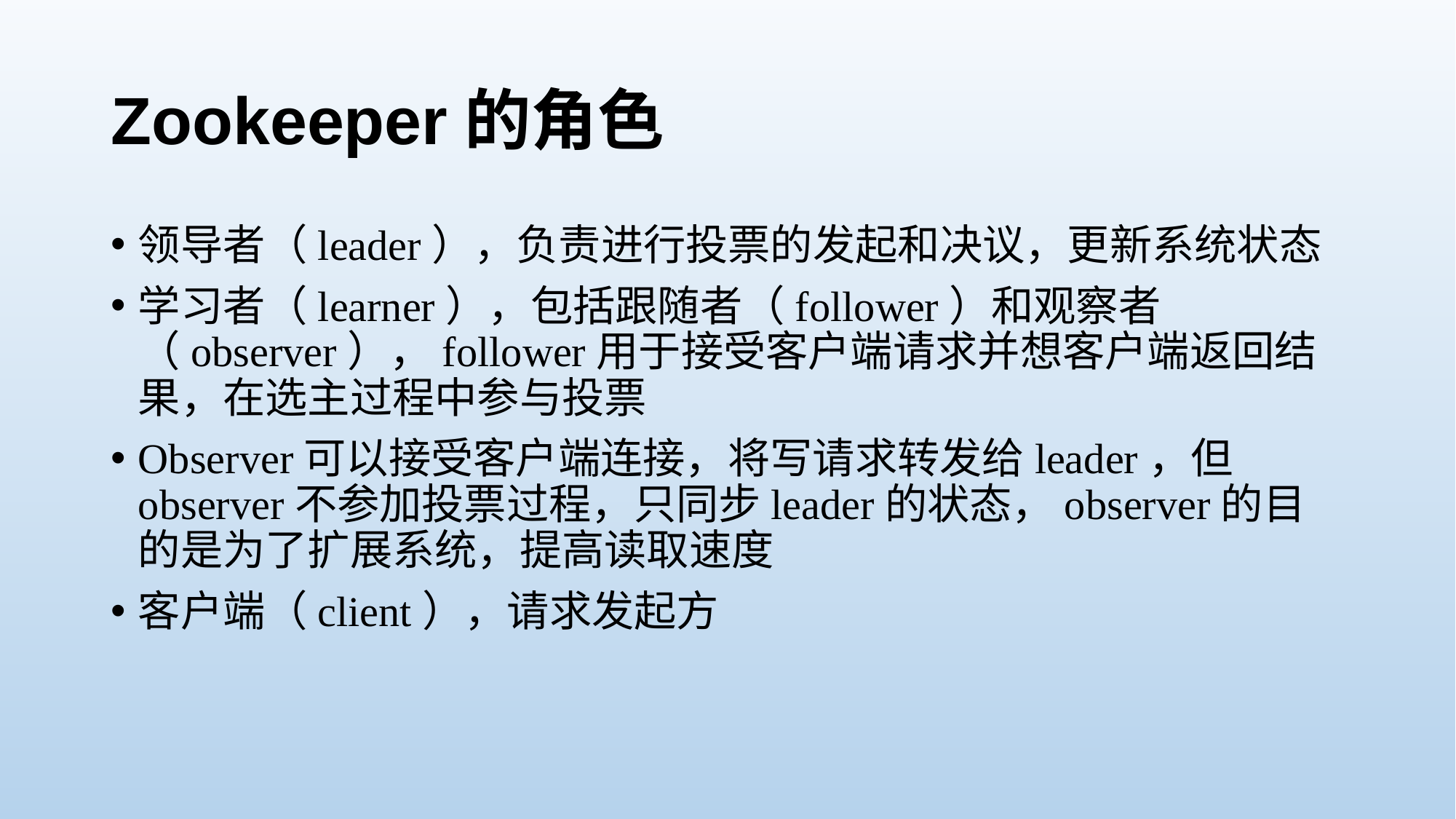

# Zookeeper的角色
领导者（leader），负责进行投票的发起和决议，更新系统状态
学习者（learner），包括跟随者（follower）和观察者（observer），follower用于接受客户端请求并想客户端返回结果，在选主过程中参与投票
Observer可以接受客户端连接，将写请求转发给leader，但observer不参加投票过程，只同步leader的状态，observer的目的是为了扩展系统，提高读取速度
客户端（client），请求发起方